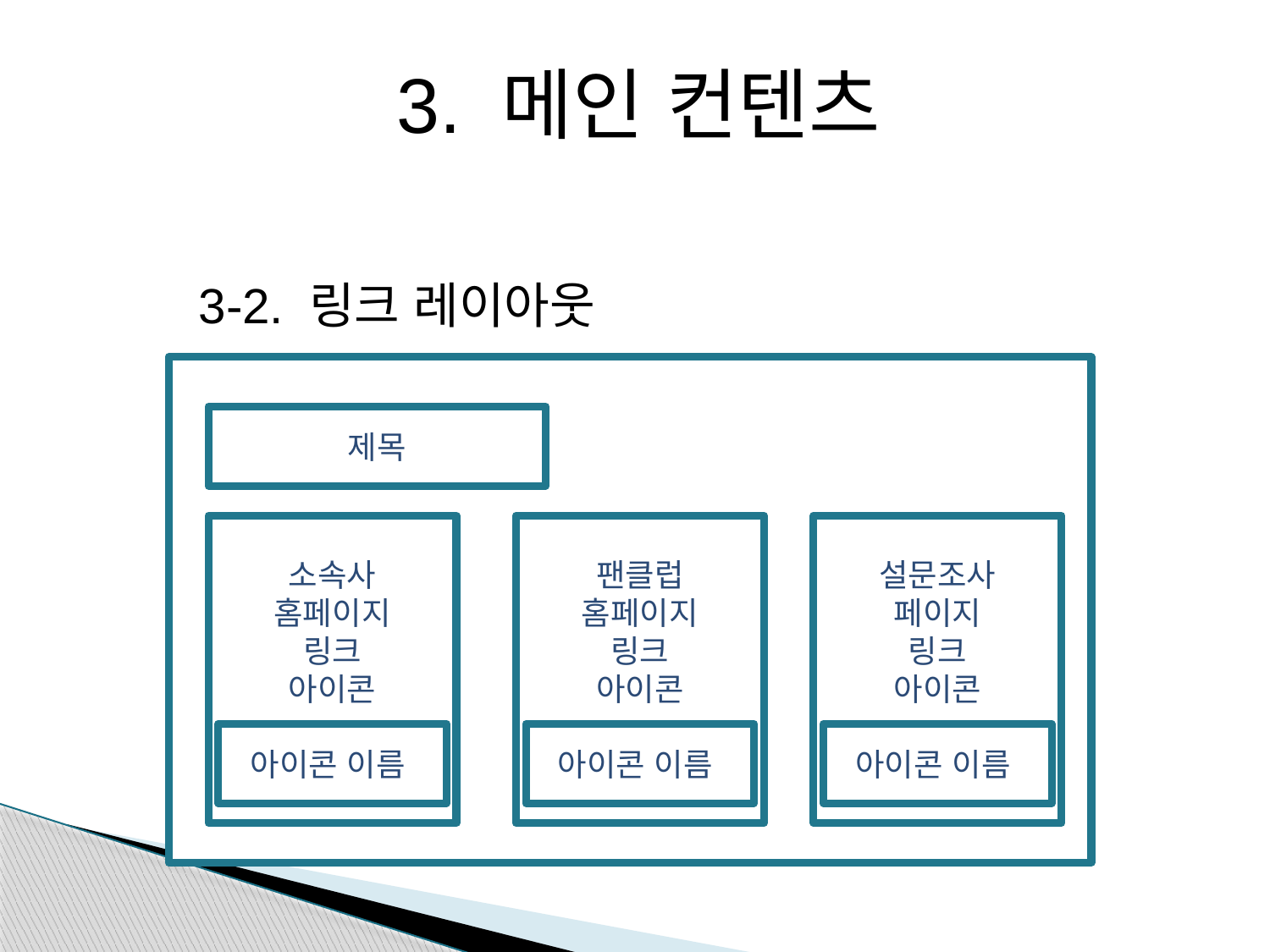

3. 메인 컨텐츠
3-2. 링크 레이아웃

제목
소속사
홈페이지
링크
아이콘

팬클럽
홈페이지
링크
아이콘

설문조사
페이지
링크
아이콘

아이콘 이름
아이콘 이름
아이콘 이름